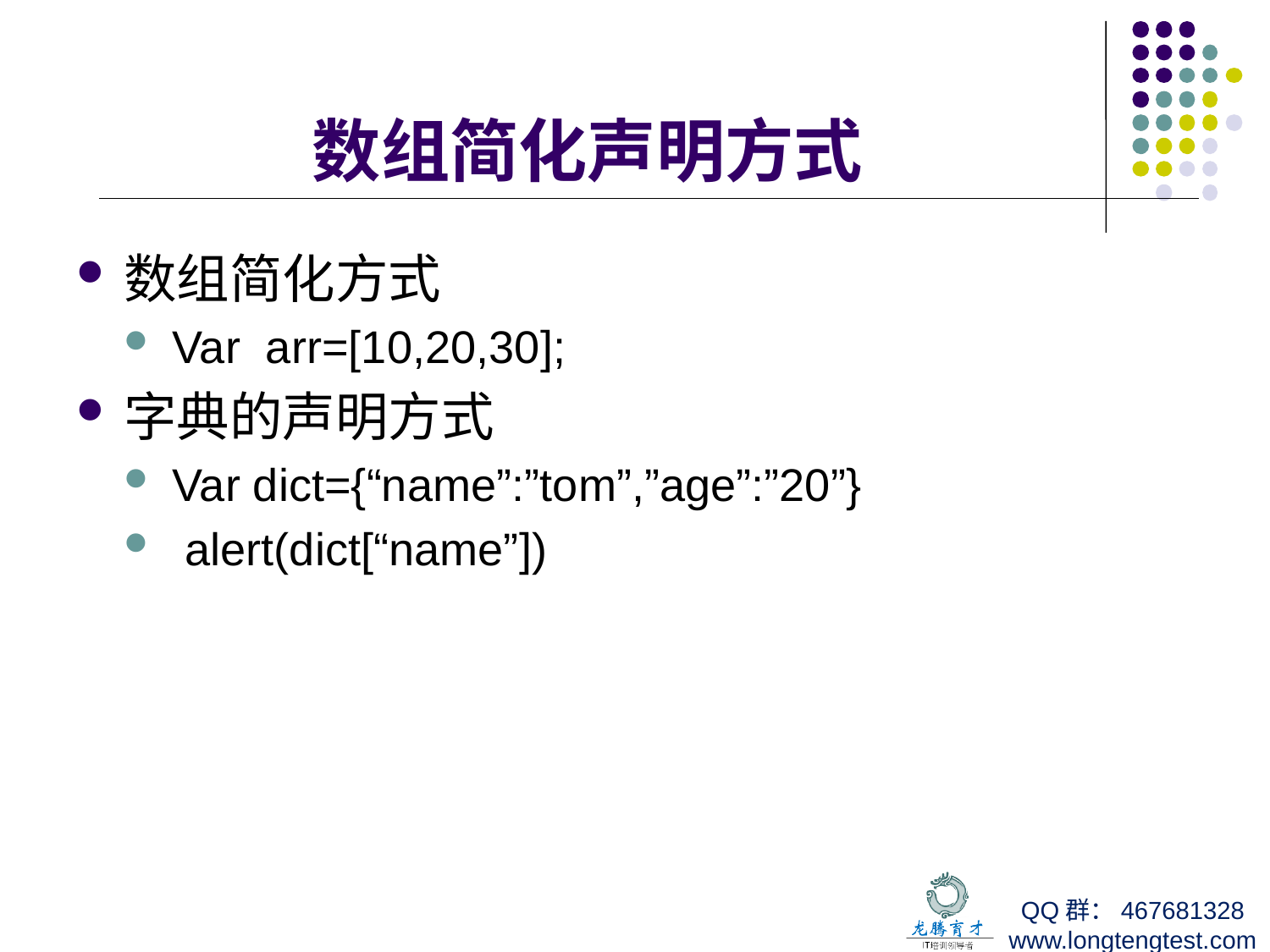

# 数组简化声明方式
数组简化方式
Var  arr=[10,20,30];
字典的声明方式
Var dict={“name”:”tom”,”age”:”20”}
 alert(dict[“name”])